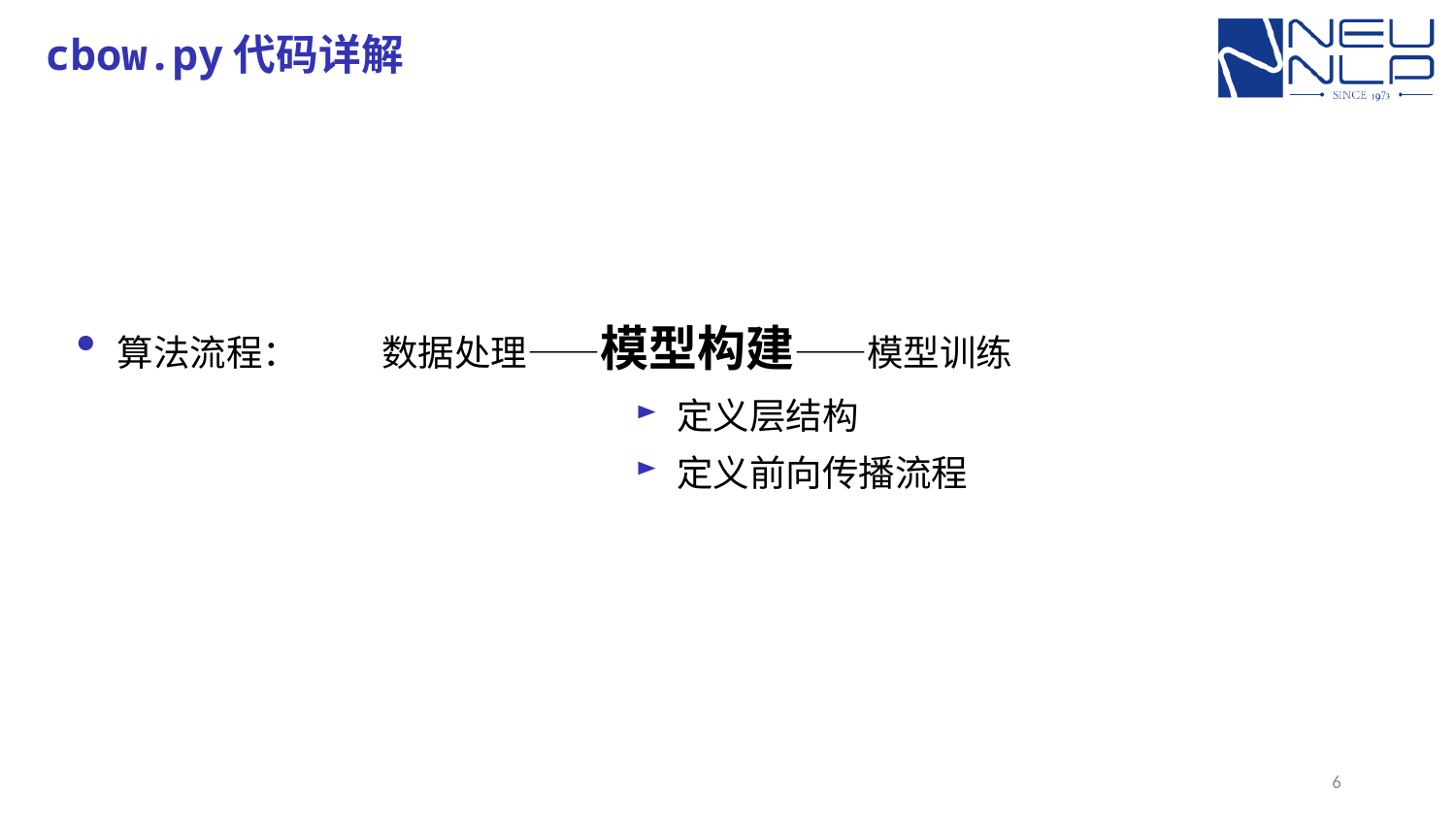

# cbow.py代码详解
算法流程：          数据处理——模型构建——模型训练
定义层结构
定义前向传播流程
6